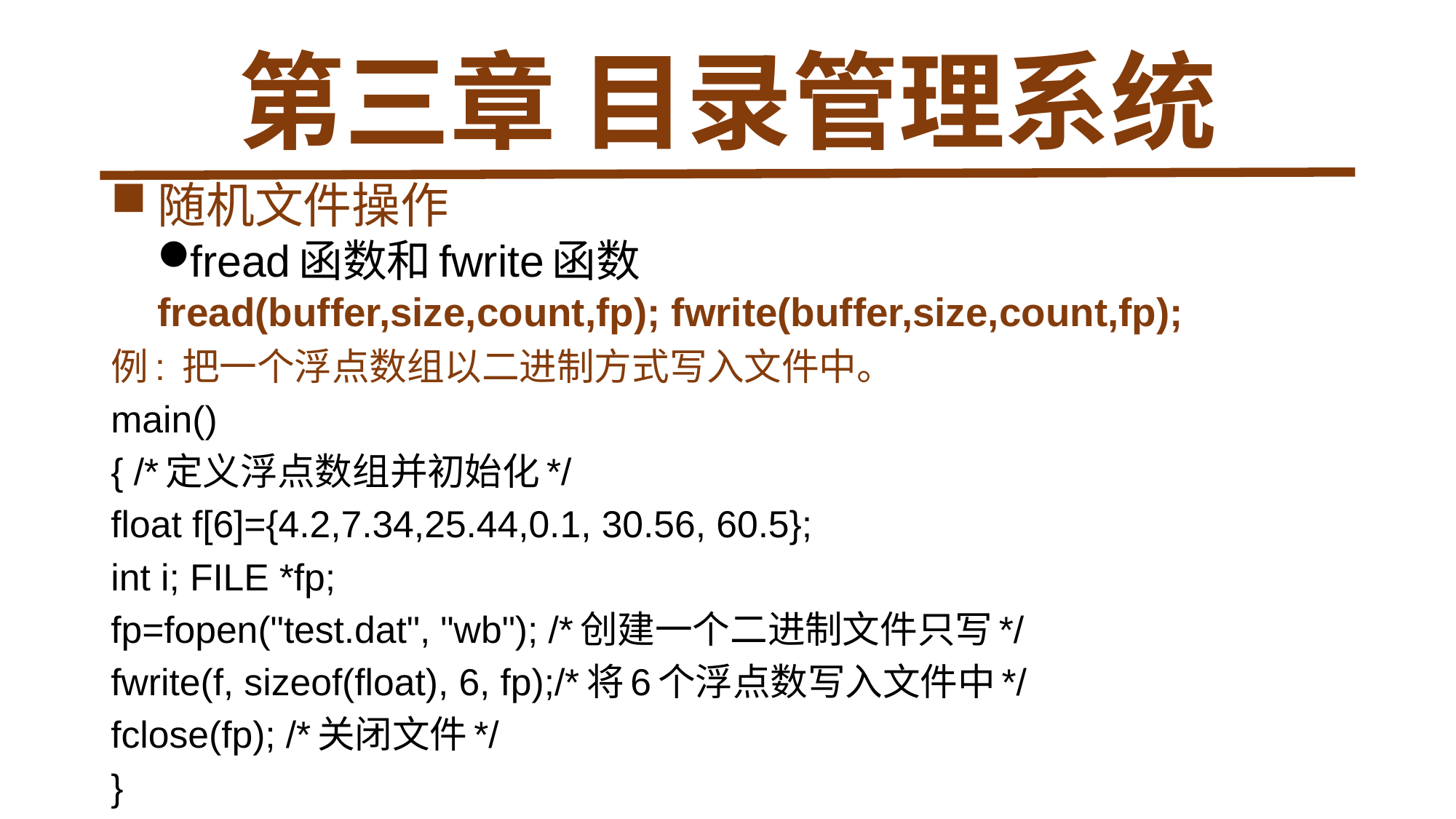

# 第三章 目录管理系统
 随机文件操作
fread函数和fwrite函数
fread(buffer,size,count,fp); fwrite(buffer,size,count,fp);
例: 把一个浮点数组以二进制方式写入文件中。
main()
{ /*定义浮点数组并初始化*/
float f[6]={4.2,7.34,25.44,0.1, 30.56, 60.5};
int i; FILE *fp;
fp=fopen("test.dat", "wb"); /*创建一个二进制文件只写*/
fwrite(f, sizeof(float), 6, fp);/*将6个浮点数写入文件中*/
fclose(fp); /*关闭文件*/
}